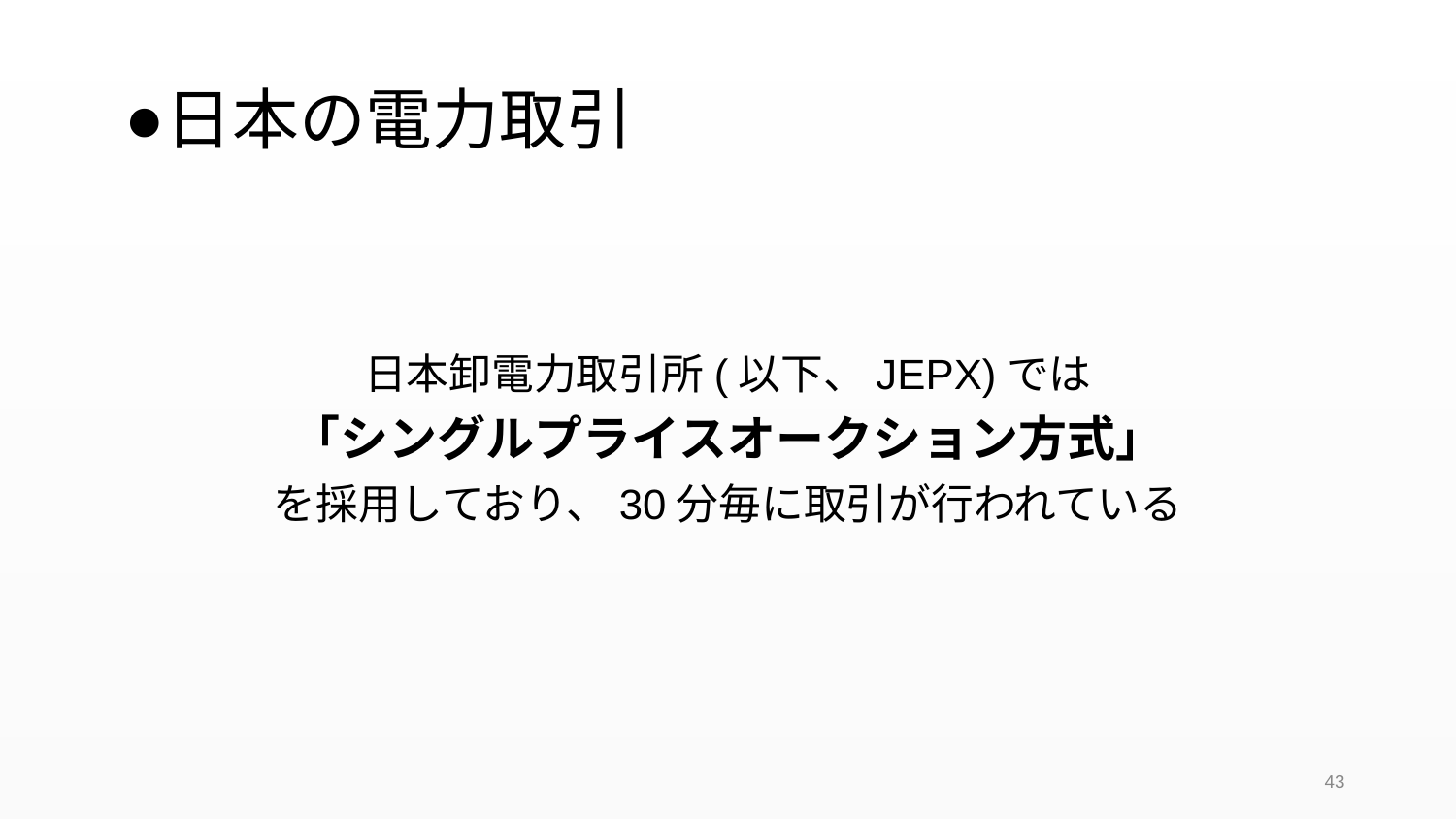

# 日本の電力取引

日本卸電力取引所(以下、JEPX)では
「シングルプライスオークション方式」
を採用しており、30分毎に取引が行われている
43